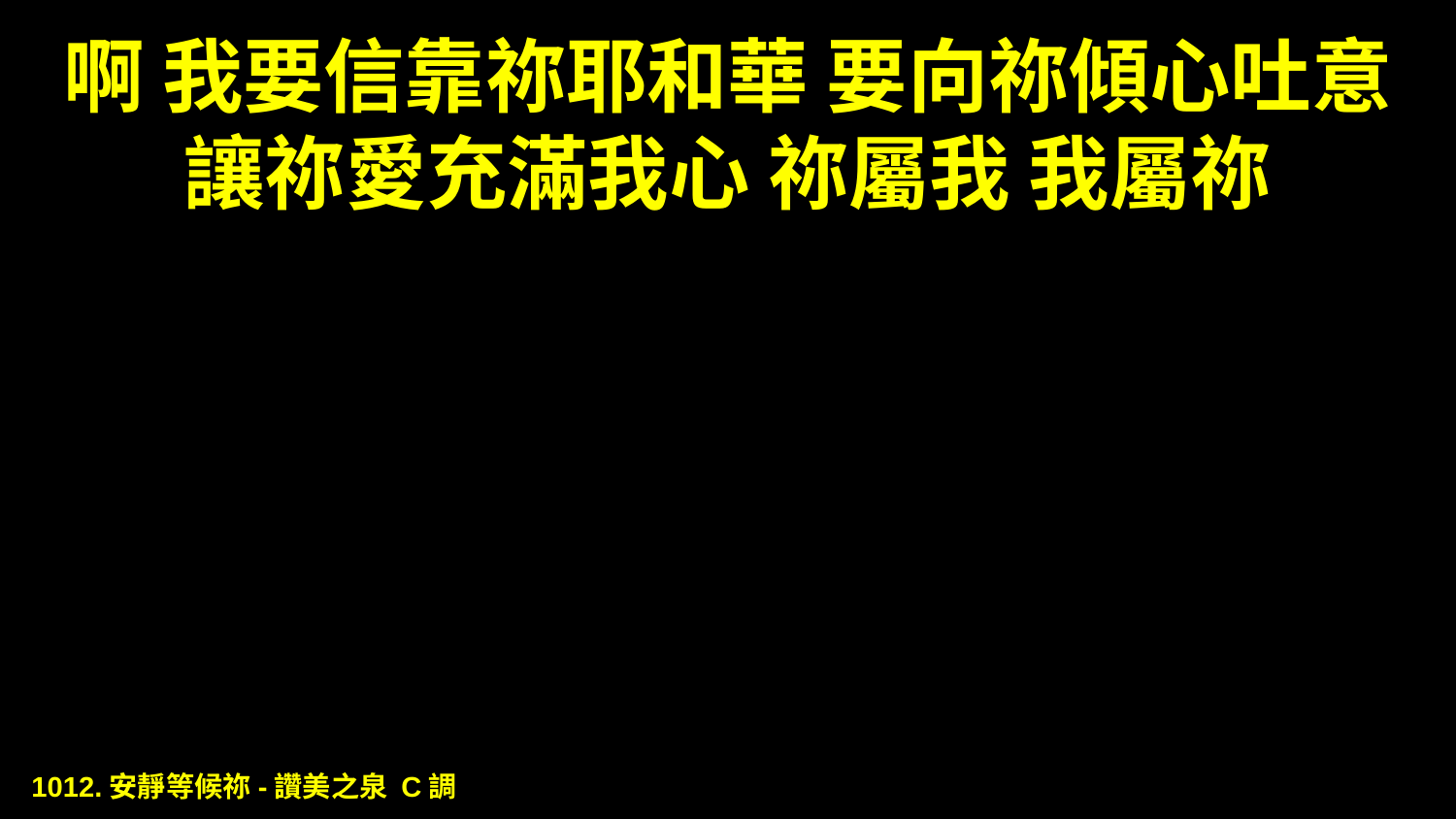

# 啊 我要信靠祢耶和華 要向祢傾心吐意 讓祢愛充滿我心 祢屬我 我屬祢
1012.安靜等候祢-讚美之泉 C調